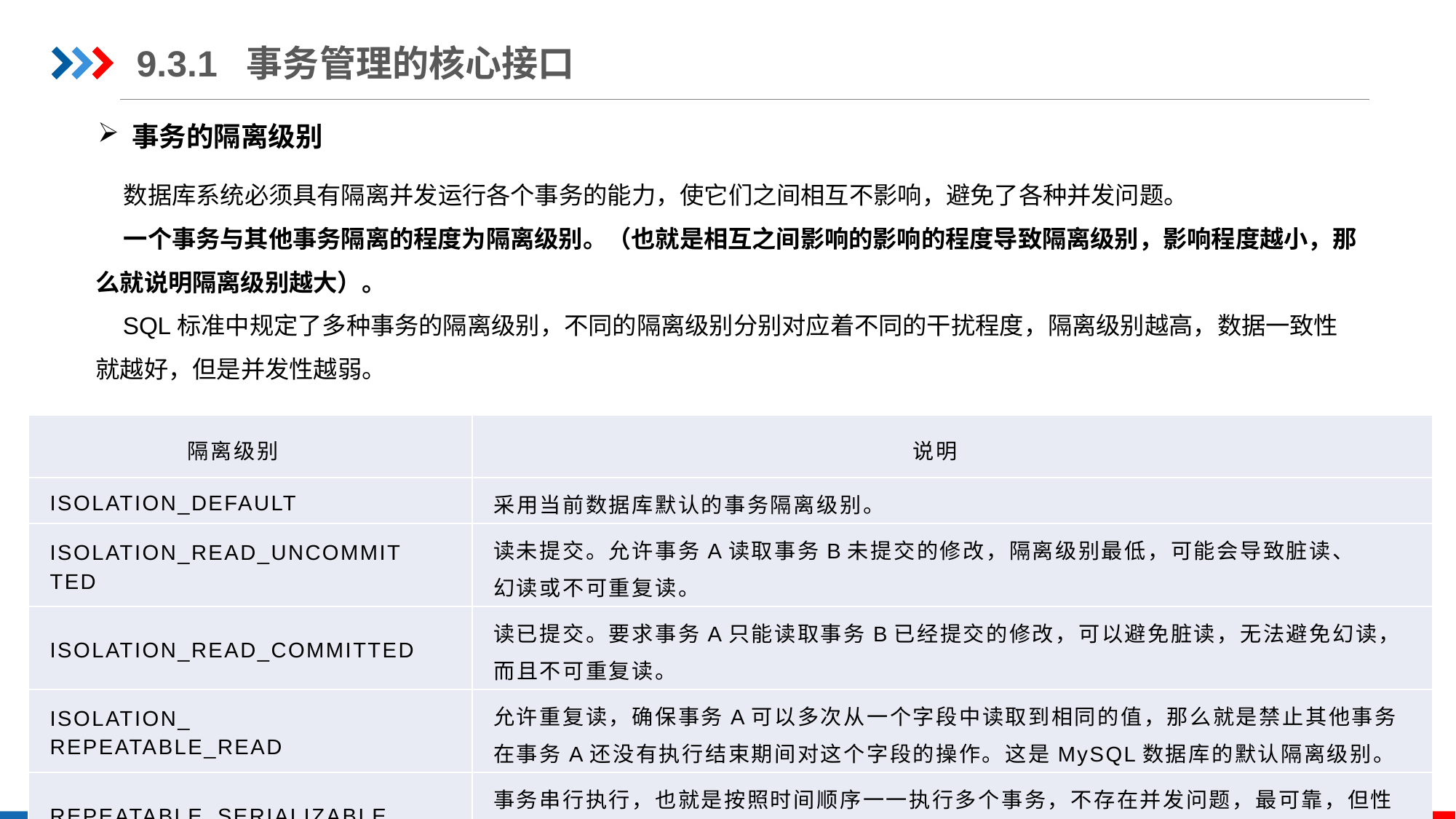

9.3.1  事务管理的核心接口
事务的隔离级别
    数据库系统必须具有隔离并发运行各个事务的能力，使它们之间相互不影响，避免了各种并发问题。
    一个事务与其他事务隔离的程度为隔离级别。（也就是相互之间影响的影响的程度导致隔离级别，影响程度越小，那么就说明隔离级别越大）。
    SQL标准中规定了多种事务的隔离级别，不同的隔离级别分别对应着不同的干扰程度，隔离级别越高，数据一致性就越好，但是并发性越弱。
| 隔离级别 | 说明 |
| --- | --- |
| ISOLATION\_DEFAULT | 采用当前数据库默认的事务隔离级别。 |
| ISOLATION\_READ\_UNCOMMITTED | 读未提交。允许事务A读取事务B未提交的修改，隔离级别最低，可能会导致脏读、幻读或不可重复读。 |
| ISOLATION\_READ\_COMMITTED | 读已提交。要求事务A只能读取事务B已经提交的修改，可以避免脏读，无法避免幻读，而且不可重复读。 |
| ISOLATION\_ REPEATABLE\_READ | 允许重复读，确保事务A可以多次从一个字段中读取到相同的值，那么就是禁止其他事务在事务A还没有执行结束期间对这个字段的操作。这是MySQL数据库的默认隔离级别。 |
| REPEATABLE\_SERIALIZABLE | 事务串行执行，也就是按照时间顺序一一执行多个事务，不存在并发问题，最可靠，但性能与效率最低。 |